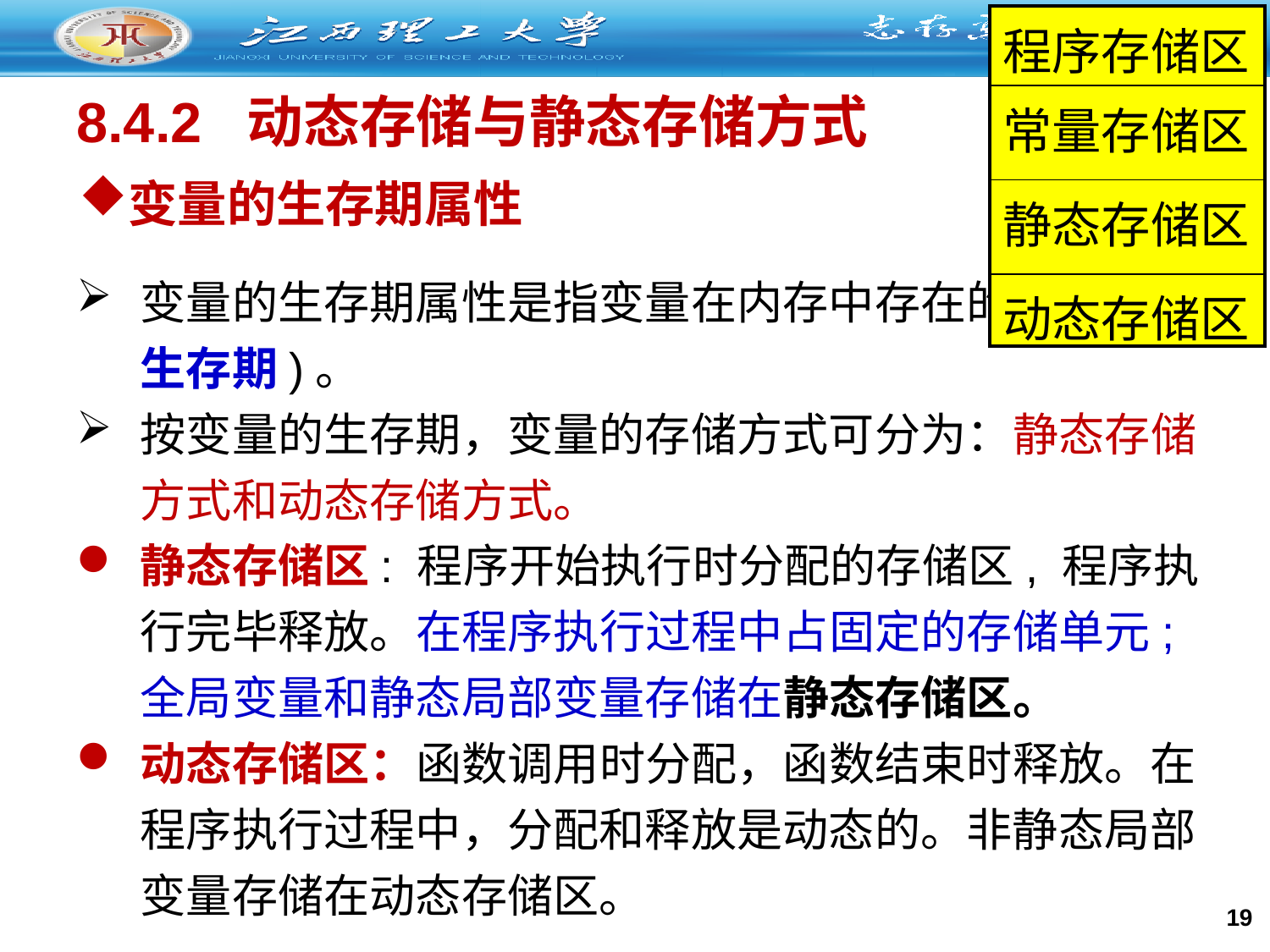

| 程序存储区 |
| --- |
| 常量存储区 |
| 静态存储区 |
| 动态存储区 |
# 8.4.2  动态存储与静态存储方式
变量的生存期属性
变量的生存期属性是指变量在内存中存在的时间(即生存期)。
按变量的生存期，变量的存储方式可分为：静态存储方式和动态存储方式。
静态存储区: 程序开始执行时分配的存储区, 程序执行完毕释放。在程序执行过程中占固定的存储单元;全局变量和静态局部变量存储在静态存储区。
动态存储区：函数调用时分配，函数结束时释放。在程序执行过程中，分配和释放是动态的。非静态局部变量存储在动态存储区。
19